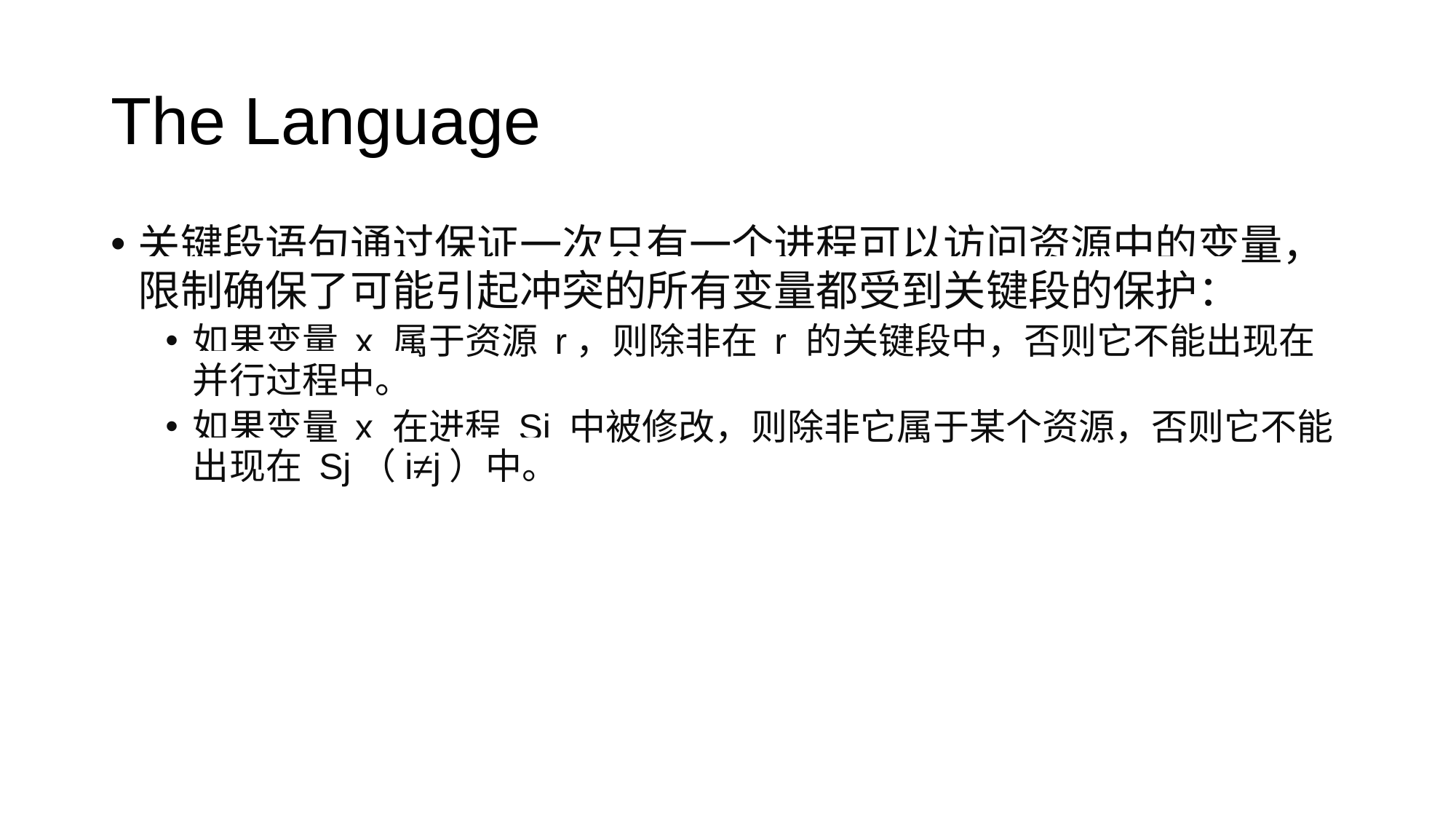

# The Language
关键段语句通过保证一次只有一个进程可以访问资源中的变量，限制确保了可能引起冲突的所有变量都受到关键段的保护：
如果变量 x 属于资源 r，则除非在 r 的关键段中，否则它不能出现在并行过程中。
如果变量 x 在进程 Si 中被修改，则除非它属于某个资源，否则它不能出现在 Sj（i≠j）中。